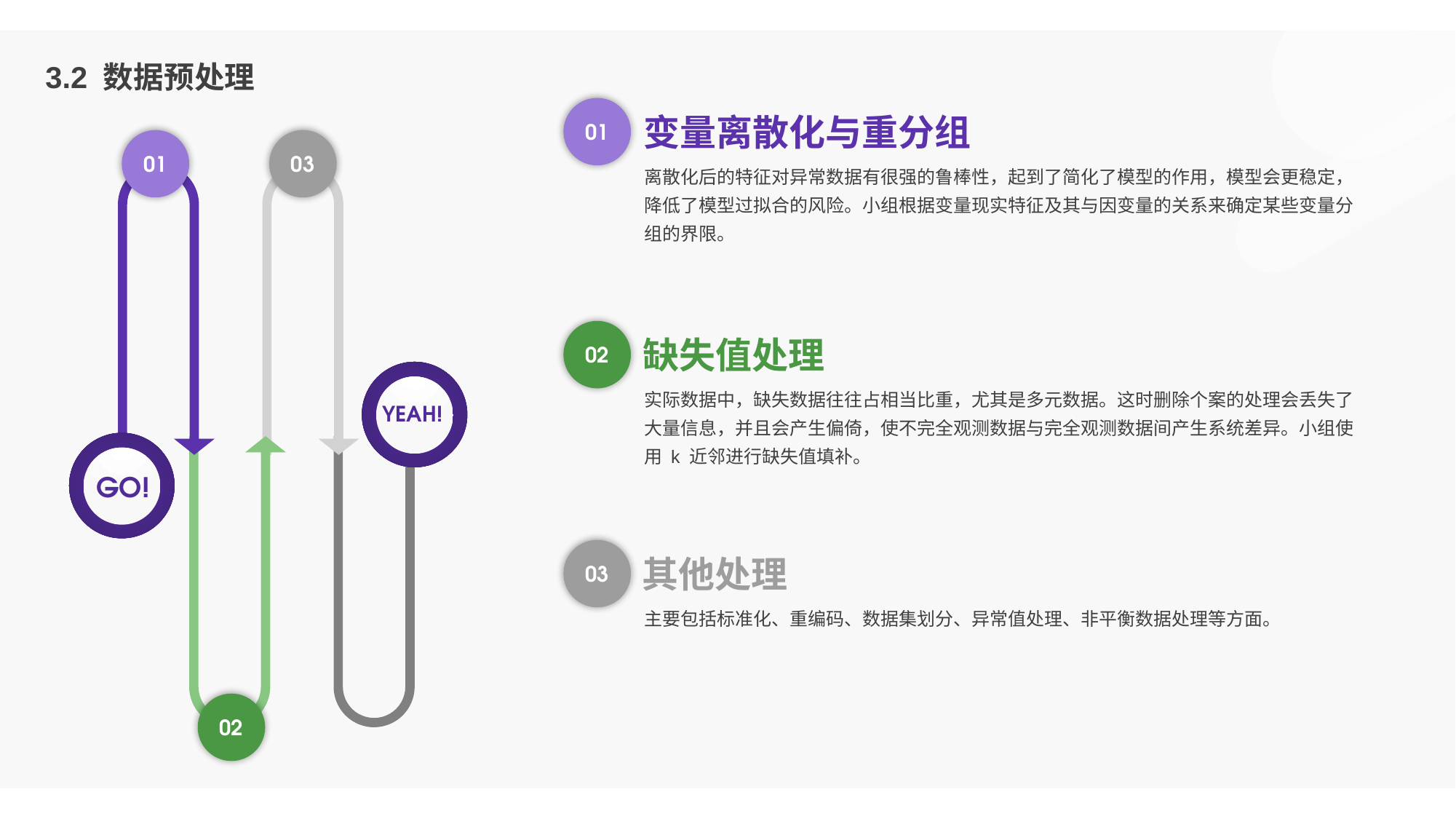

3.2 数据预处理
01
变量离散化与重分组
01
03
离散化后的特征对异常数据有很强的鲁棒性，起到了简化了模型的作用，模型会更稳定，降低了模型过拟合的风险。小组根据变量现实特征及其与因变量的关系来确定某些变量分组的界限。

02
缺失值处理

YEAH!
实际数据中，缺失数据往往占相当比重，尤其是多元数据。这时删除个案的处理会丢失了大量信息，并且会产生偏倚，使不完全观测数据与完全观测数据间产生系统差异。小组使用 k 近邻进行缺失值填补。

GO!

03
其他处理
主要包括标准化、重编码、数据集划分、异常值处理、非平衡数据处理等方面。
02